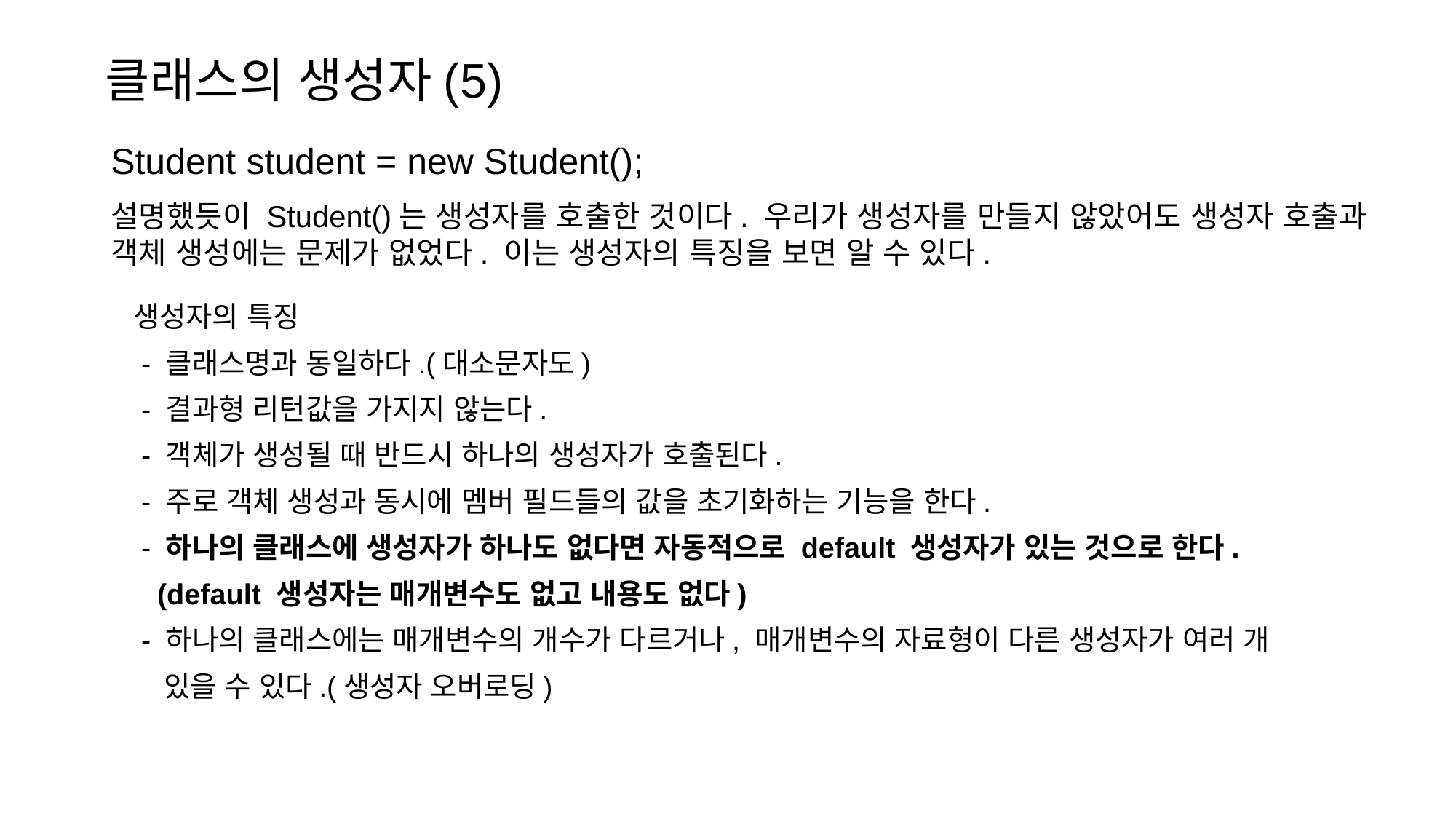

# 클래스의 생성자(5)
Student student = new Student();
설명했듯이 Student()는 생성자를 호출한 것이다. 우리가 생성자를 만들지 않았어도 생성자 호출과 객체 생성에는 문제가 없었다. 이는 생성자의 특징을 보면 알 수 있다.
생성자의 특징
 - 클래스명과 동일하다.(대소문자도)
 - 결과형 리턴값을 가지지 않는다.
 - 객체가 생성될 때 반드시 하나의 생성자가 호출된다.
 - 주로 객체 생성과 동시에 멤버 필드들의 값을 초기화하는 기능을 한다.
 - 하나의 클래스에 생성자가 하나도 없다면 자동적으로 default 생성자가 있는 것으로 한다.
   (default 생성자는 매개변수도 없고 내용도 없다)
 - 하나의 클래스에는 매개변수의 개수가 다르거나, 매개변수의 자료형이 다른 생성자가 여러 개
   있을 수 있다.(생성자 오버로딩)